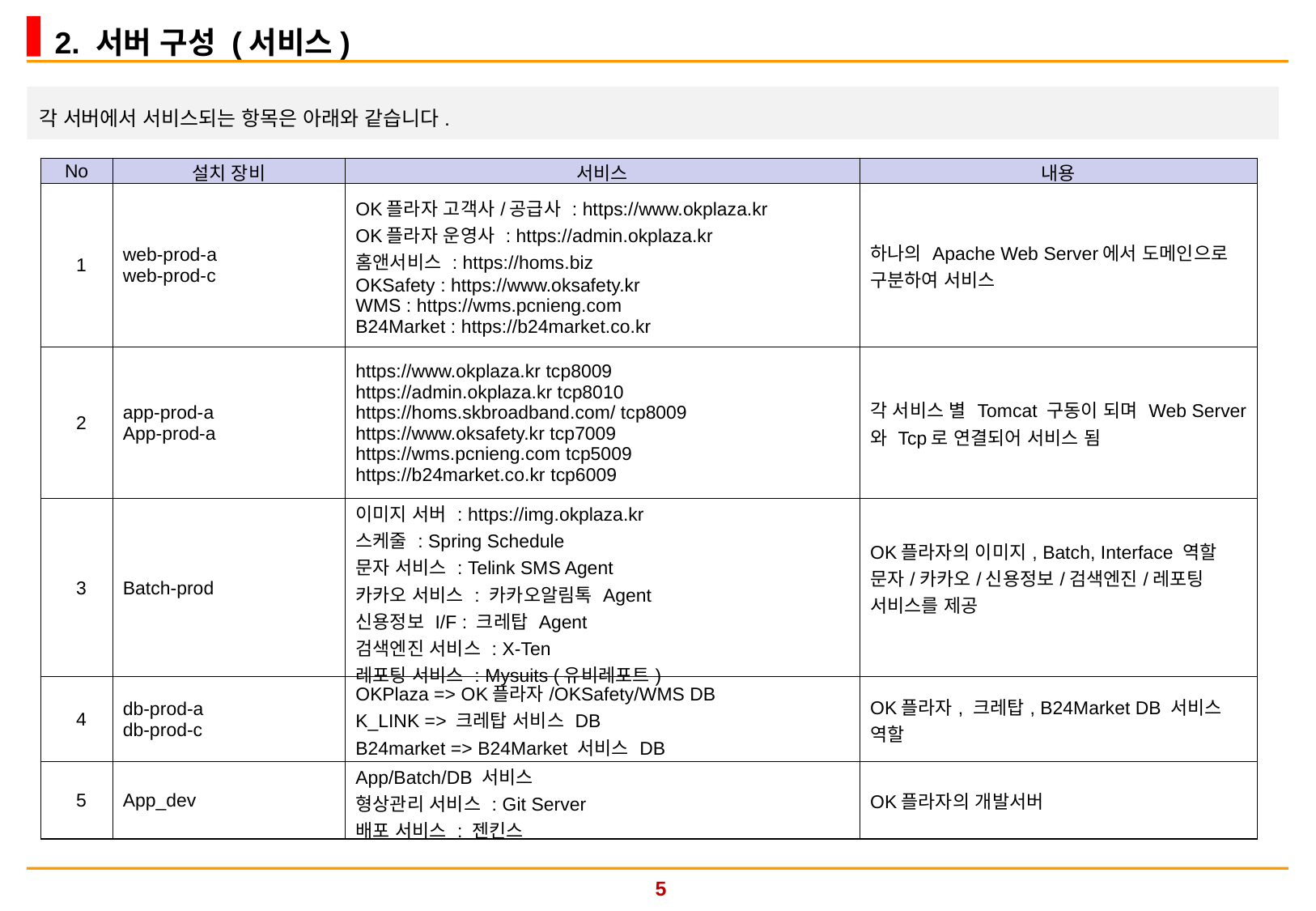

2. 서버 구성 (서비스)
각 서버에서 서비스되는 항목은 아래와 같습니다.
| No | 설치 장비 | 서비스 | 내용 |
| --- | --- | --- | --- |
| 1 | web-prod-a web-prod-c | OK플라자 고객사/공급사 : https://www.okplaza.kr OK플라자 운영사 : https://admin.okplaza.kr 홈앤서비스 : https://homs.biz OKSafety : https://www.oksafety.kr WMS : https://wms.pcnieng.com B24Market : https://b24market.co.kr | 하나의 Apache Web Server에서 도메인으로 구분하여 서비스 |
| 2 | app-prod-a App-prod-a | https://www.okplaza.kr tcp8009 https://admin.okplaza.kr tcp8010 https://homs.skbroadband.com/ tcp8009 https://www.oksafety.kr tcp7009 https://wms.pcnieng.com tcp5009 https://b24market.co.kr tcp6009 | 각 서비스 별 Tomcat 구동이 되며 Web Server와 Tcp로 연결되어 서비스 됨 |
| 3 | Batch-prod | 이미지 서버 : https://img.okplaza.kr 스케줄 : Spring Schedule 문자 서비스 : Telink SMS Agent 카카오 서비스 : 카카오알림톡 Agent 신용정보 I/F : 크레탑 Agent 검색엔진 서비스 : X-Ten 레포팅 서비스 : Mysuits (유비레포트) | OK플라자의 이미지, Batch, Interface 역할 문자/카카오/신용정보/검색엔진/레포팅 서비스를 제공 |
| 4 | db-prod-a db-prod-c | OKPlaza => OK플라자/OKSafety/WMS DB K\_LINK => 크레탑 서비스 DB B24market => B24Market 서비스 DB | OK플라자, 크레탑, B24Market DB 서비스 역할 |
| 5 | App\_dev | App/Batch/DB 서비스 형상관리 서비스 : Git Server 배포 서비스 : 젠킨스 | OK플라자의 개발서버 |